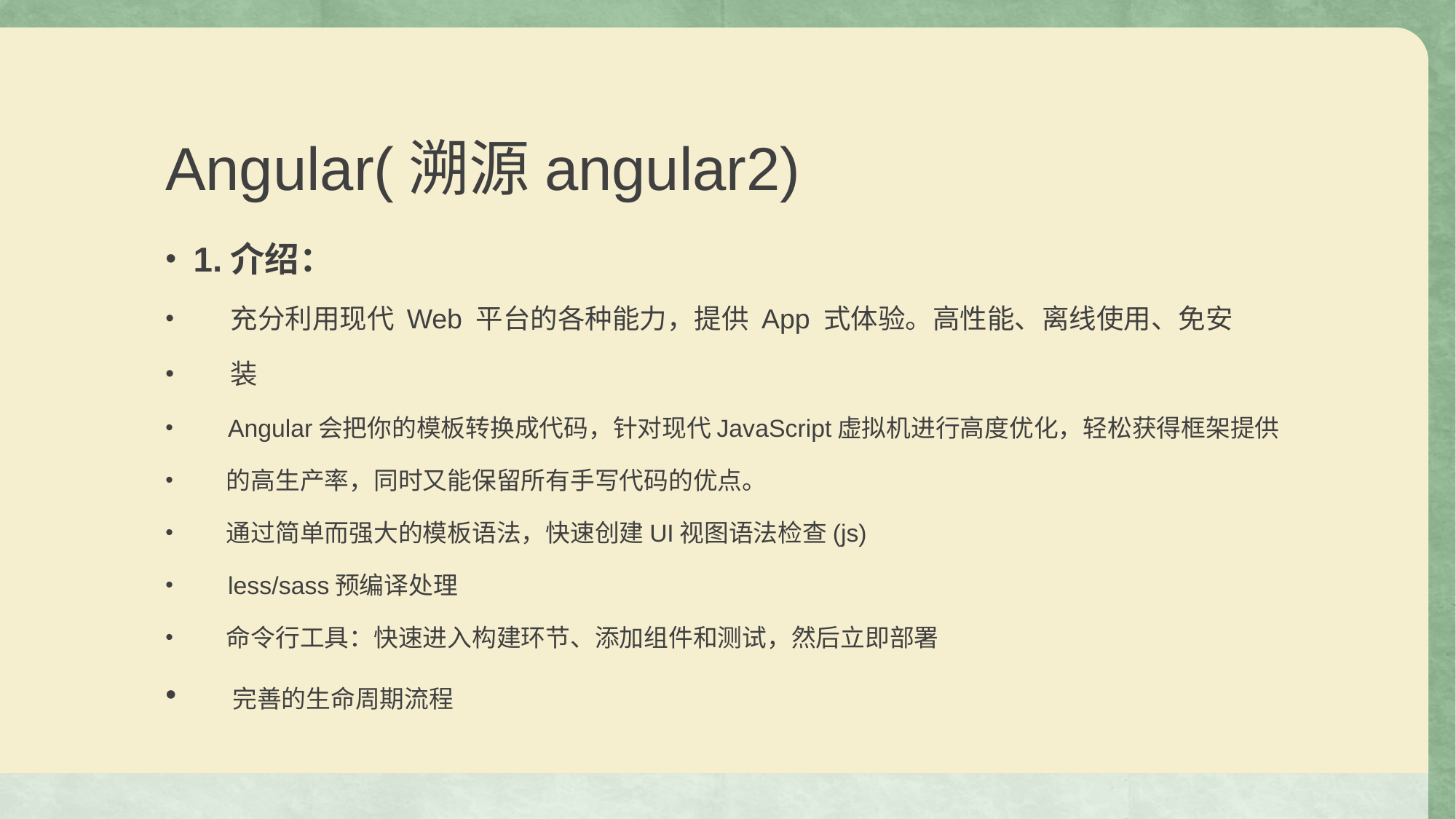

# Angular(溯源angular2)
1.介绍：
     充分利用现代 Web 平台的各种能力，提供 App 式体验。高性能、离线使用、免安
     装
     Angular会把你的模板转换成代码，针对现代JavaScript虚拟机进行高度优化，轻松获得框架提供
     的高生产率，同时又能保留所有手写代码的优点。
     通过简单而强大的模板语法，快速创建UI视图语法检查(js)
     less/sass预编译处理
     命令行工具：快速进入构建环节、添加组件和测试，然后立即部署
    完善的生命周期流程